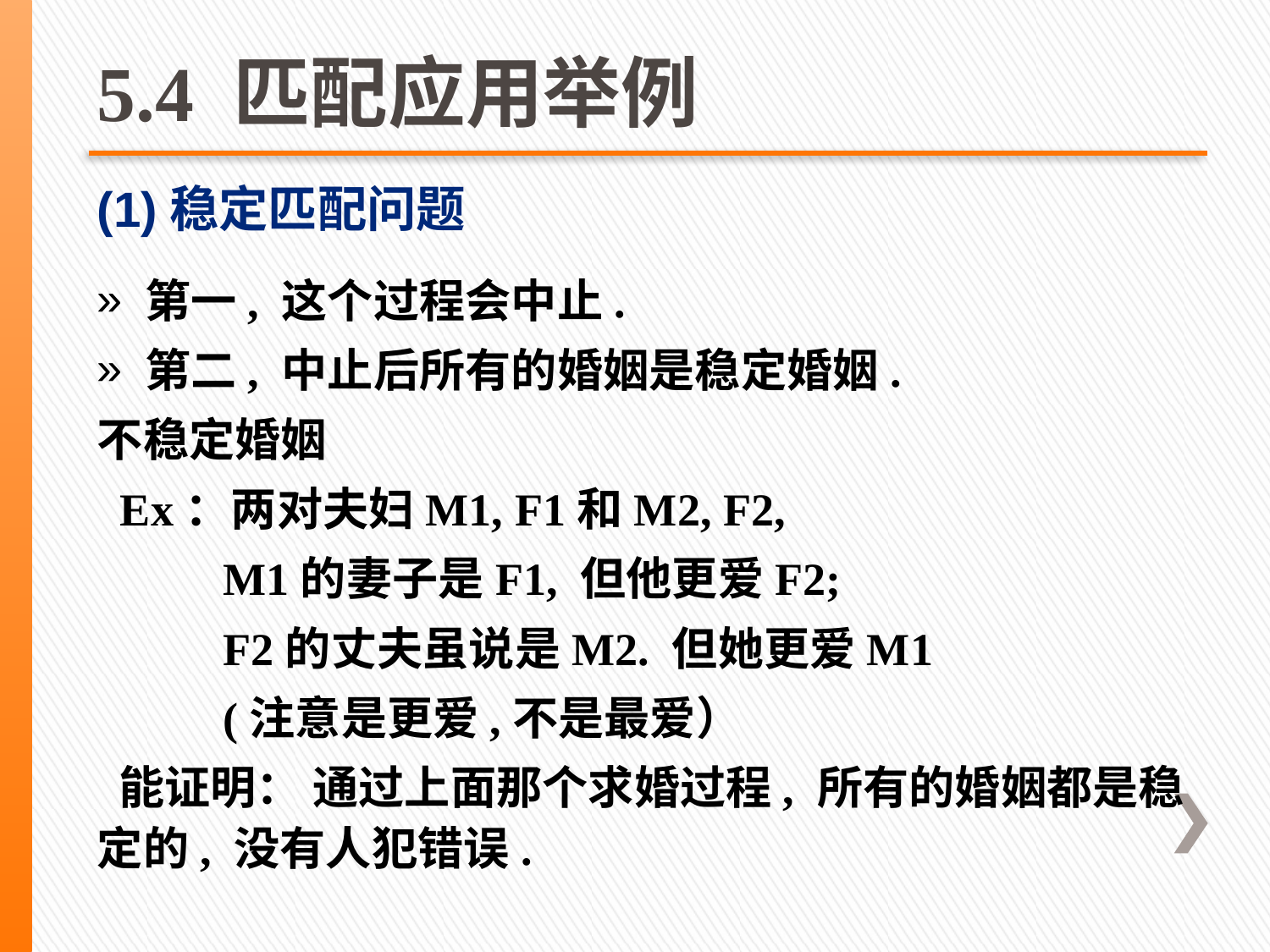

# 5.4 匹配应用举例
(1)稳定匹配问题
第一, 这个过程会中止.
第二, 中止后所有的婚姻是稳定婚姻.
不稳定婚姻
  Ex：两对夫妇M1, F1和M2, F2,
           M1的妻子是F1, 但他更爱F2;
           F2的丈夫虽说是M2. 但她更爱M1
           (注意是更爱,不是最爱）
 能证明： 通过上面那个求婚过程, 所有的婚姻都是稳定的, 没有人犯错误.